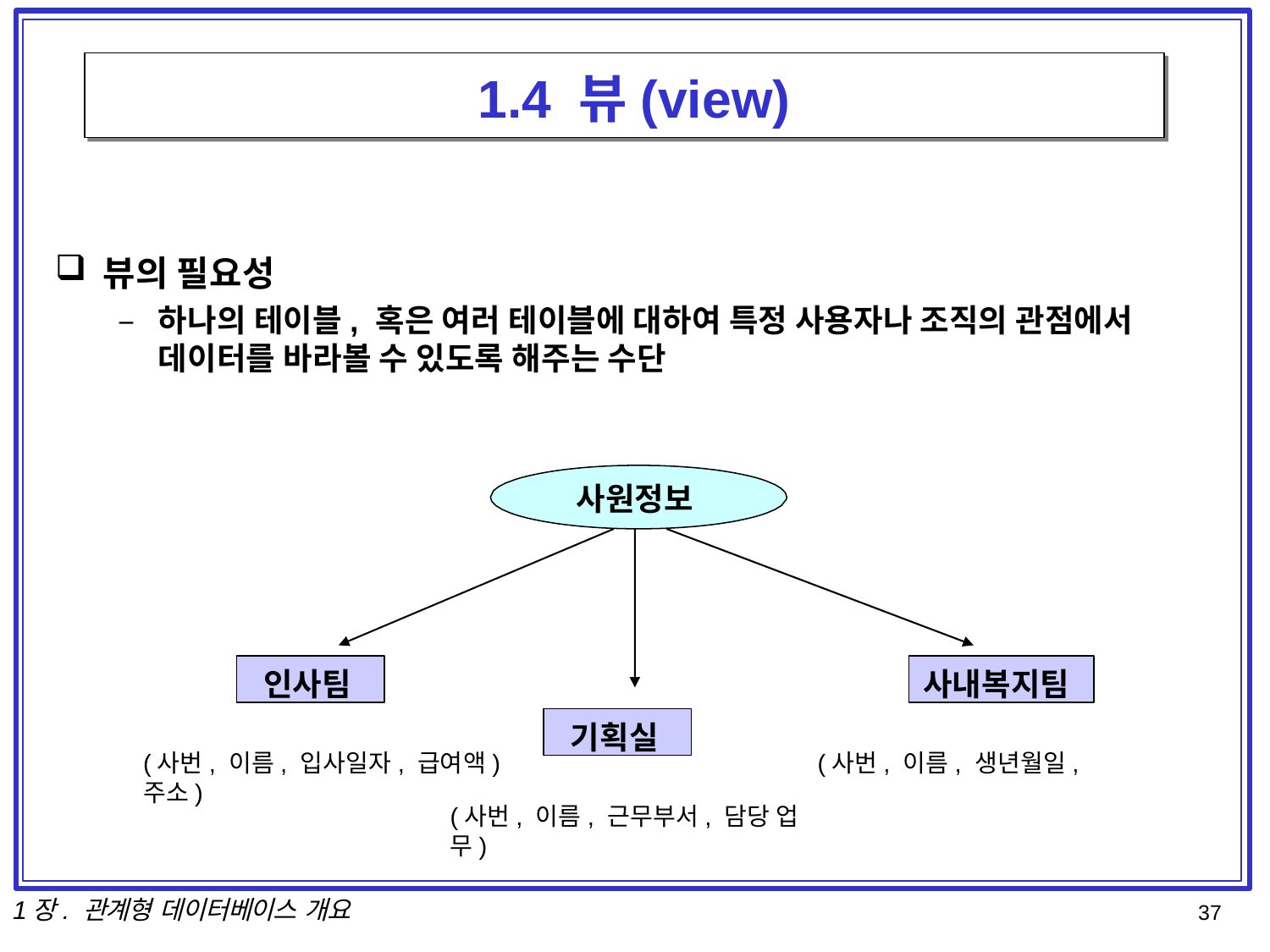

# 1.4 뷰(view)
뷰의 필요성
–	하나의 테이블, 혹은 여러 테이블에 대하여 특정 사용자나 조직의 관점에서  데이터를 바라볼 수 있도록 해주는 수단

사원정보

인사팀
사내복지팀
기획실
(사번, 이름, 입사일자, 급여액)	(사번, 이름, 생년월일, 주소)
(사번, 이름, 근무부서, 담당 업무)
1장. 관계형 데이터베이스 개요
37